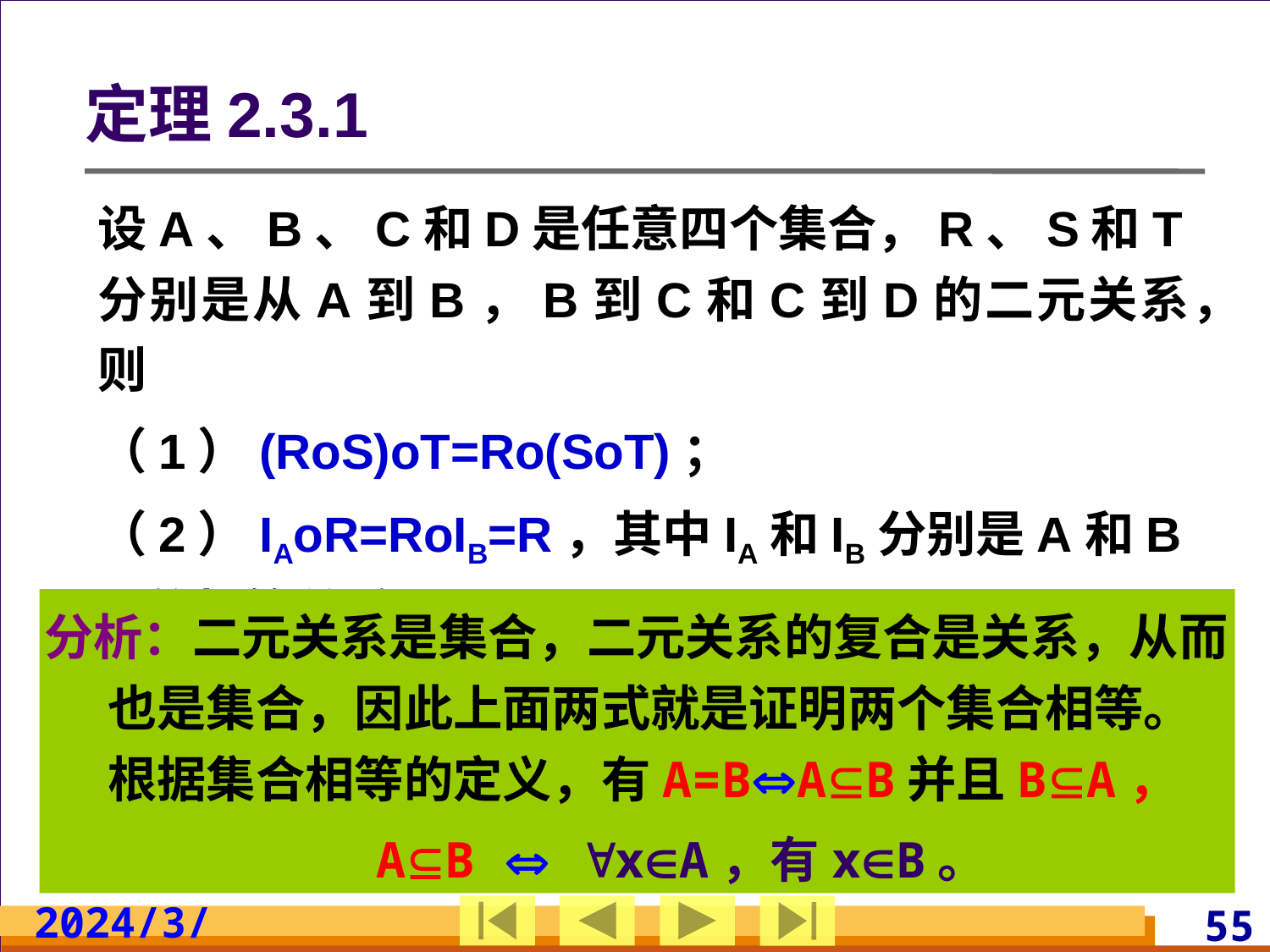

# 定理2.3.1
设A、B、C和D是任意四个集合，R、S和T分别是从A到B，B到C和C到D的二元关系，则
（1）(RoS)oT=Ro(SoT)；
（2）IAoR=RoIB=R，其中IA和IB分别是A和B上的恒等关系。
分析：二元关系是集合，二元关系的复合是关系，从而也是集合，因此上面两式就是证明两个集合相等。根据集合相等的定义，有A=B⇔A⊆B并且B⊆A，
   A⊆B ⇔ ∀x∈A，有x∈B。
2024/3/10